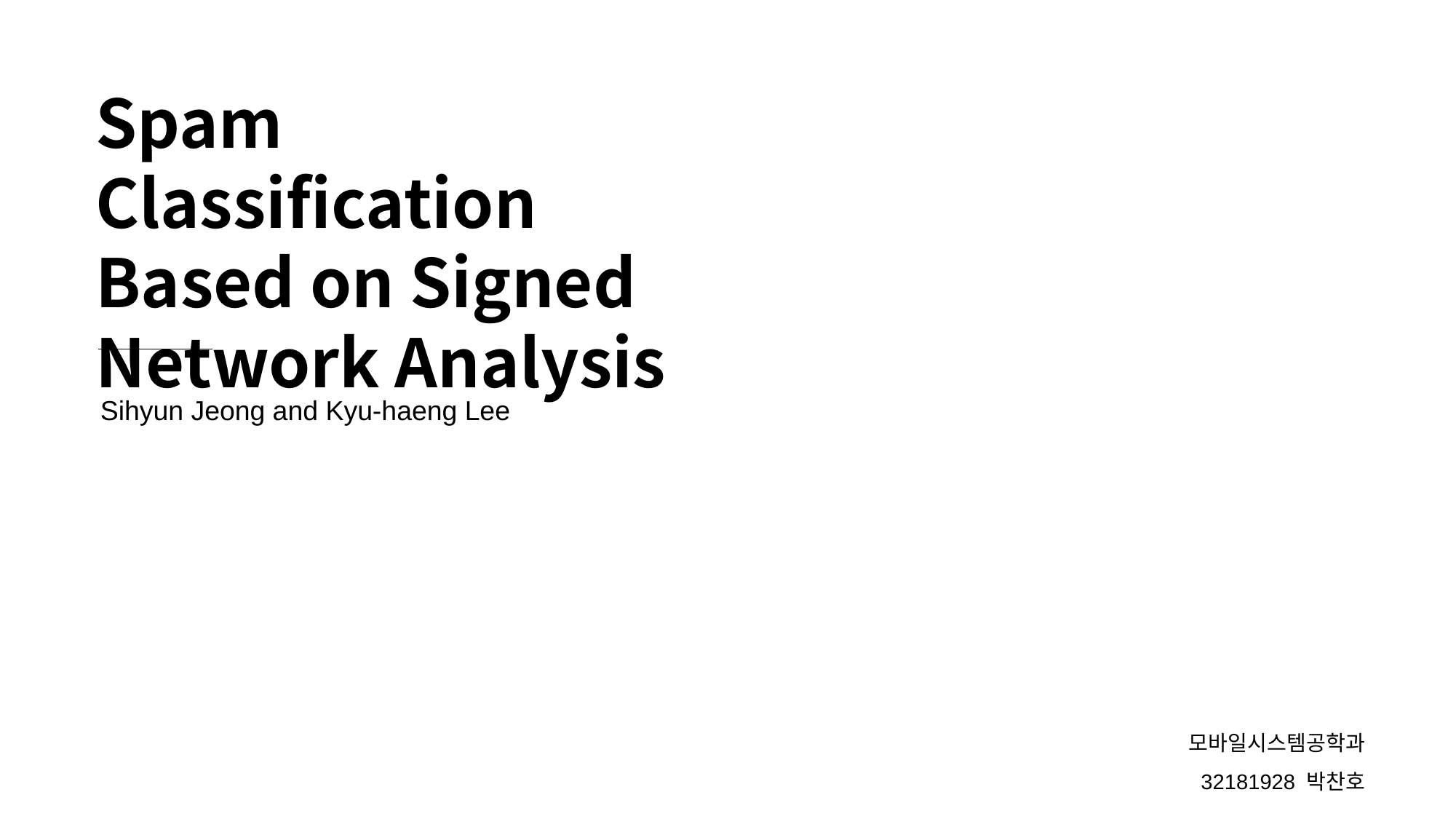

Spam Classification Based on Signed
Network Analysis
Sihyun Jeong and Kyu-haeng Lee
모바일시스템공학과
32181928 박찬호